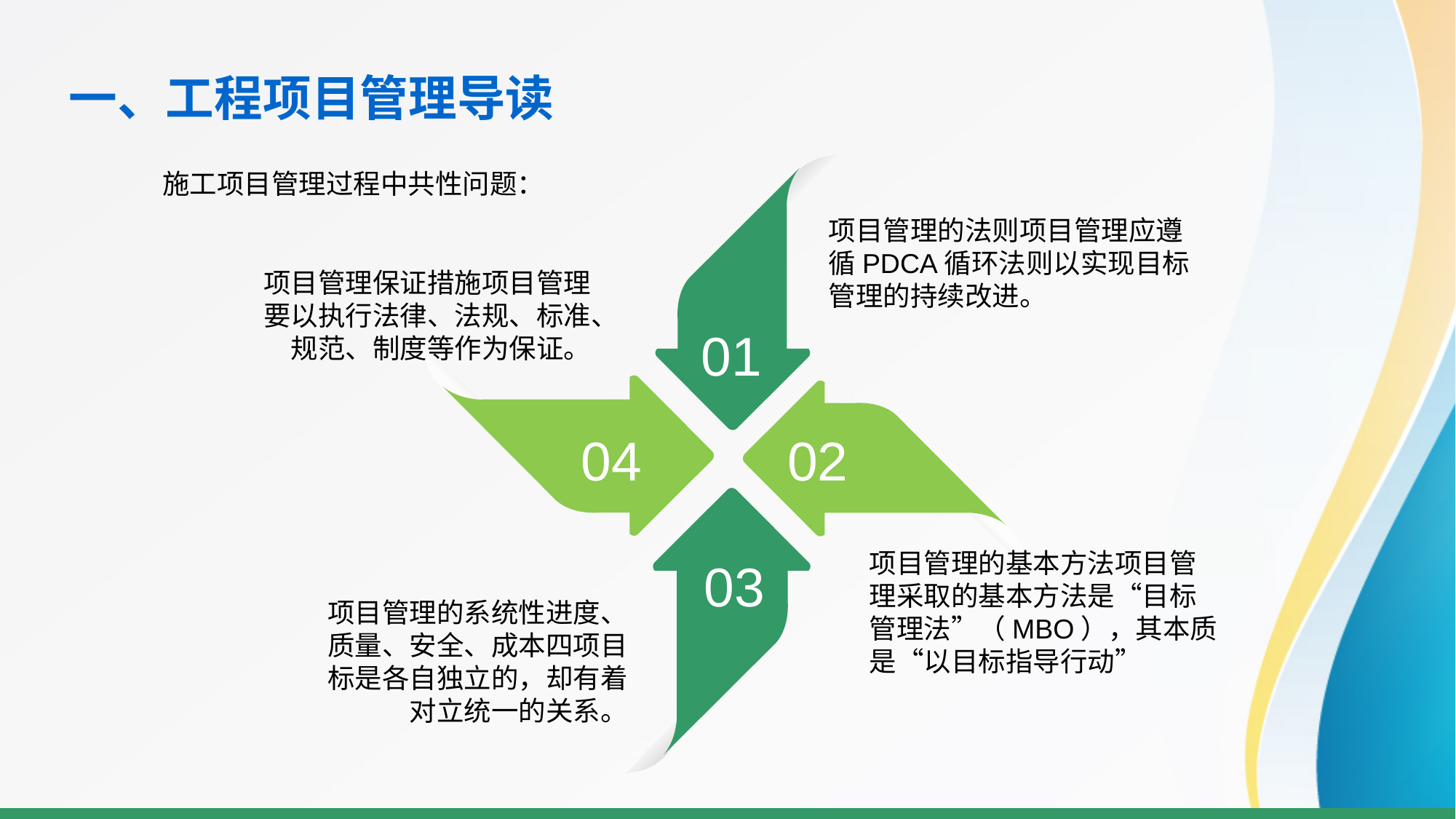

一、工程项目管理导读

施工项目管理过程中共性问题：
项目管理的法则项目管理应遵循PDCA循环法则以实现目标管理的持续改进。

项目管理保证措施项目管理要以执行法律、法规、标准、规范、制度等作为保证。
01

04
02

项目管理的基本方法项目管理采取的基本方法是“目标管理法”（MBO），其本质是“以目标指导行动”

03
项目管理的系统性进度、质量、安全、成本四项目标是各自独立的，却有着对立统一的关系。